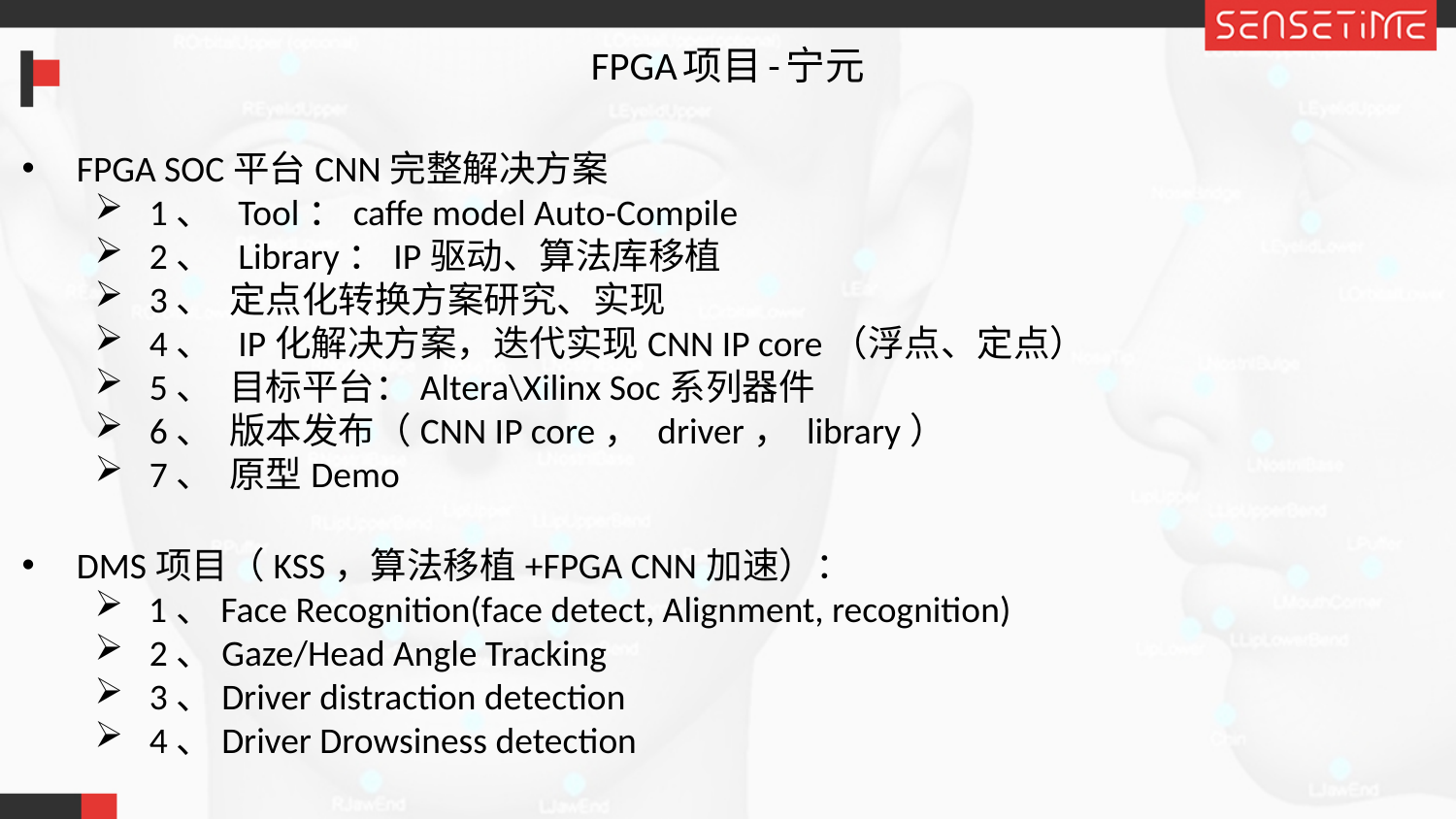

# FPGA项目-宁元
FPGA SOC平台CNN完整解决方案
1、  Tool：caffe model Auto-Compile
2、  Library：IP驱动、算法库移植
3、  定点化转换方案研究、实现
4、  IP化解决方案，迭代实现CNN IP core（浮点、定点）
5、  目标平台：Altera\Xilinx Soc系列器件
6、  版本发布（CNN IP core， driver， library）
7、  原型Demo
DMS项目（KSS，算法移植+FPGA CNN加速）：
 1、Face Recognition(face detect, Alignment, recognition)
2、Gaze/Head Angle Tracking
3、Driver distraction detection
4、Driver Drowsiness detection